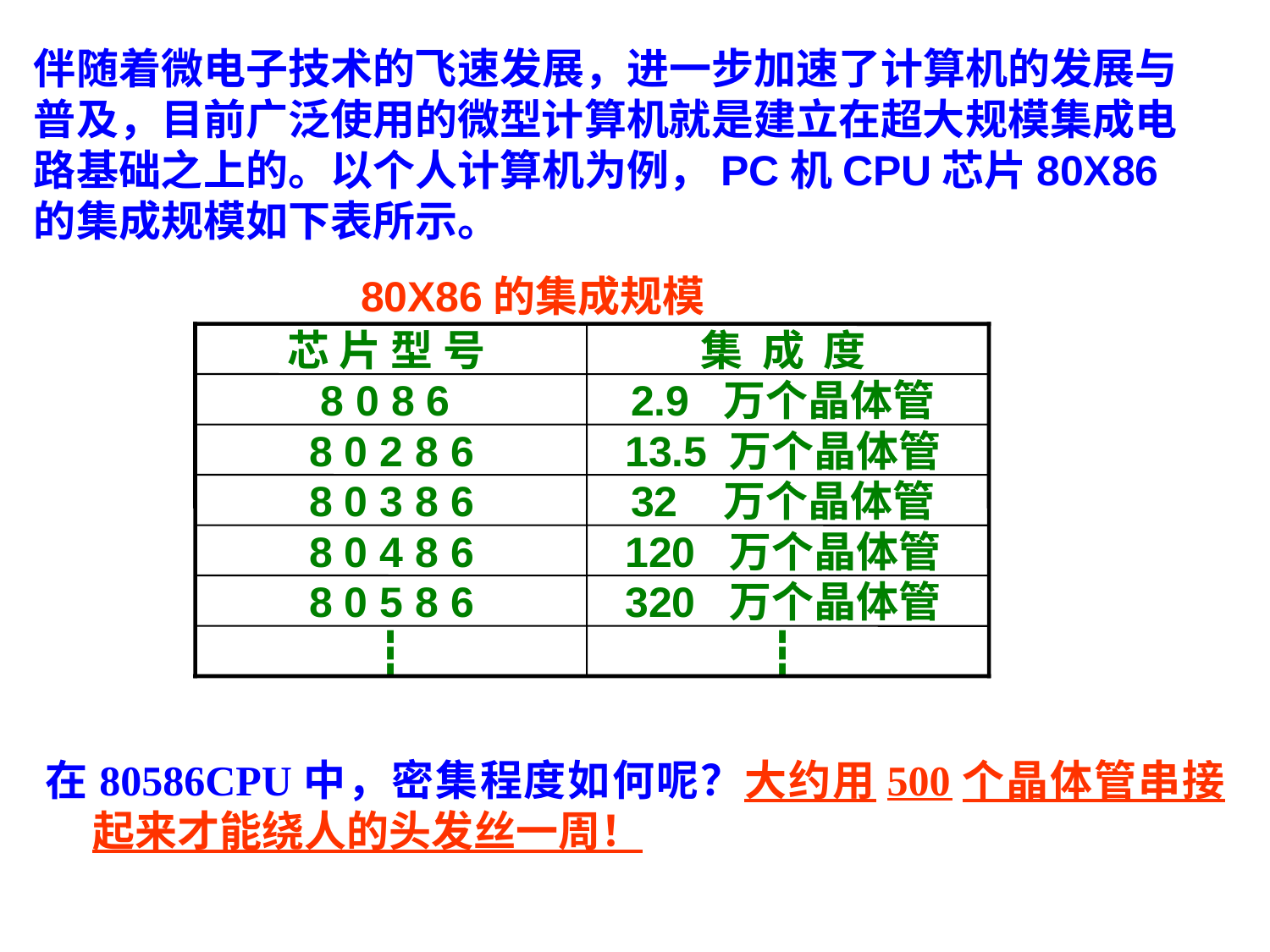

伴随着微电子技术的飞速发展，进一步加速了计算机的发展与普及，目前广泛使用的微型计算机就是建立在超大规模集成电路基础之上的。以个人计算机为例，PC机CPU芯片80Χ86的集成规模如下表所示。
    80Χ86的集成规模

芯 片 型 号

集  成  度

8 0 8 6

2.9  万个晶体管
 8 0 2 8 6

13.5 万个晶体管
 8 0 3 8 6

32   万个晶体管
 8 0 4 8 6

120  万个晶体管
 8 0 5 8 6

320  万个晶体管
 ┇

┇

在80586CPU中，密集程度如何呢？大约用500个晶体管串接起来才能绕人的头发丝一周！